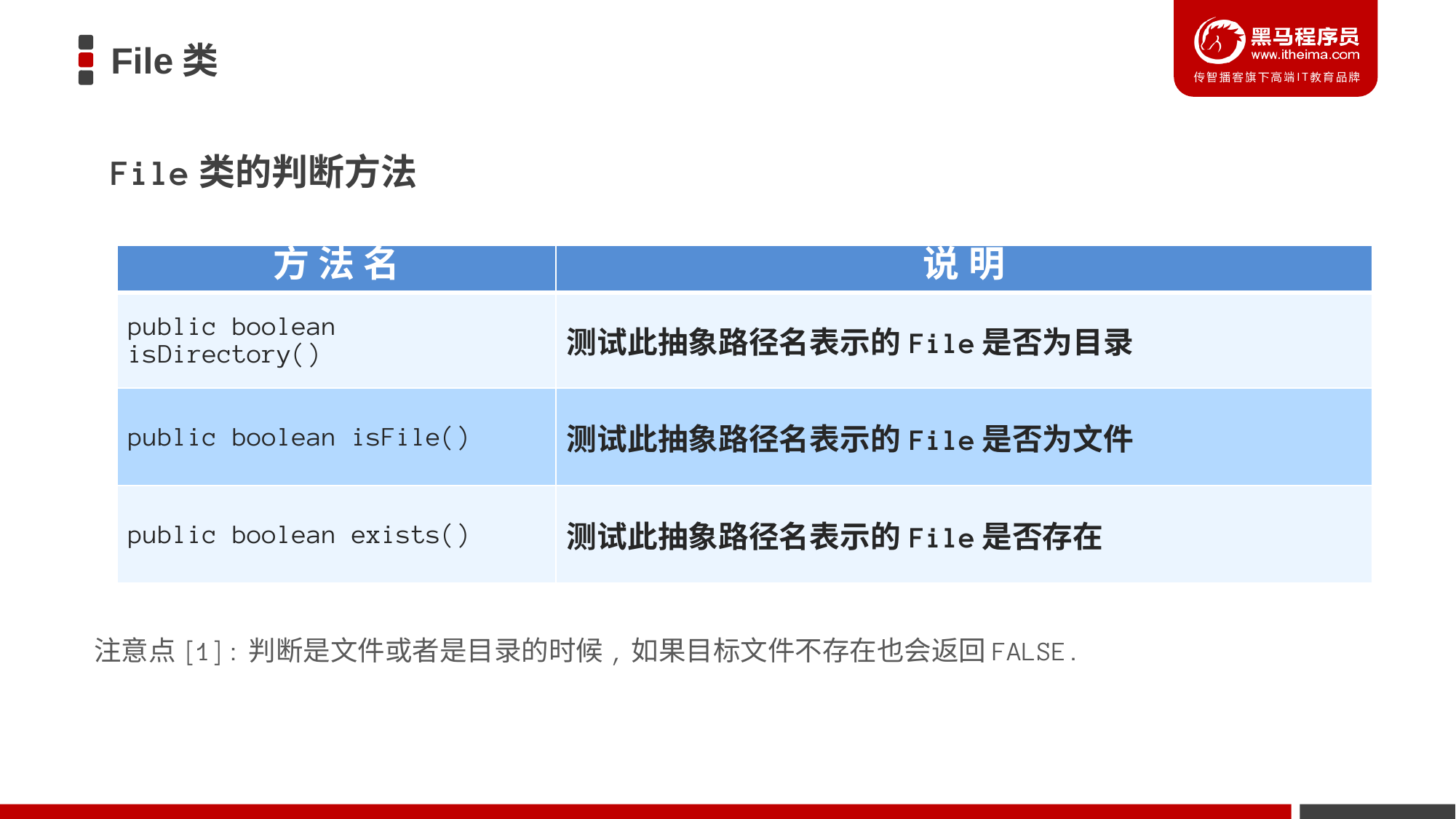

# File类
File类的判断方法
| 方法名 | 说明 |
| --- | --- |
| public boolean isDirectory() | 测试此抽象路径名表示的File是否为目录 |
| public boolean isFile() | 测试此抽象路径名表示的File是否为文件 |
| public boolean exists() | 测试此抽象路径名表示的File是否存在 |
注意点[1]:判断是文件或者是目录的时候,如果目标文件不存在也会返回FALSE.